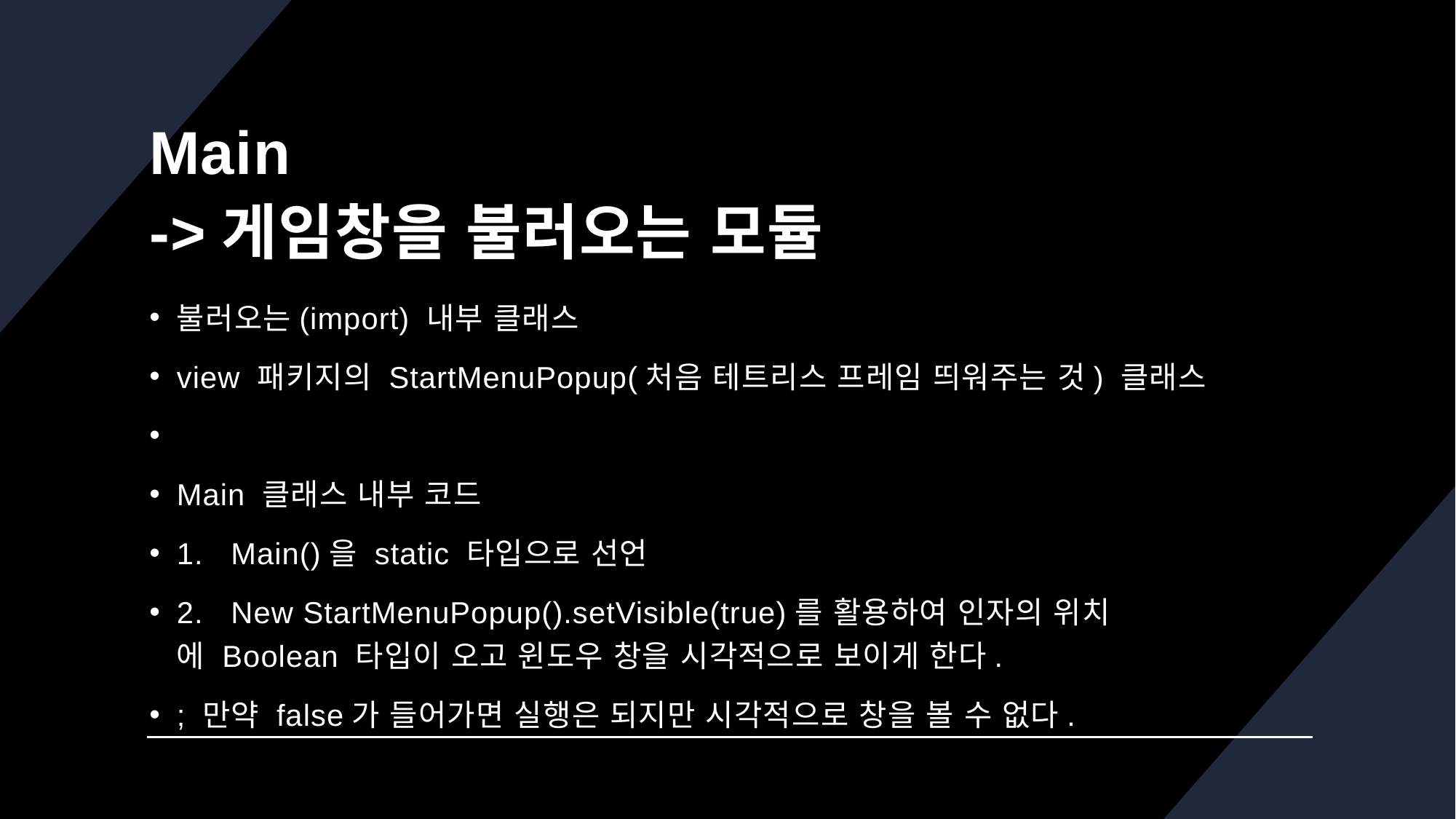

# Main ->게임창을 불러오는 모듈
불러오는(import) 내부 클래스
view 패키지의 StartMenuPopup(처음 테트리스 프레임 띄워주는 것) 클래스

Main 클래스 내부 코드
1.   Main()을 static 타입으로 선언
2.   New StartMenuPopup().setVisible(true)를 활용하여 인자의 위치에 Boolean 타입이 오고 윈도우 창을 시각적으로 보이게 한다.
; 만약 false가 들어가면 실행은 되지만 시각적으로 창을 볼 수 없다.